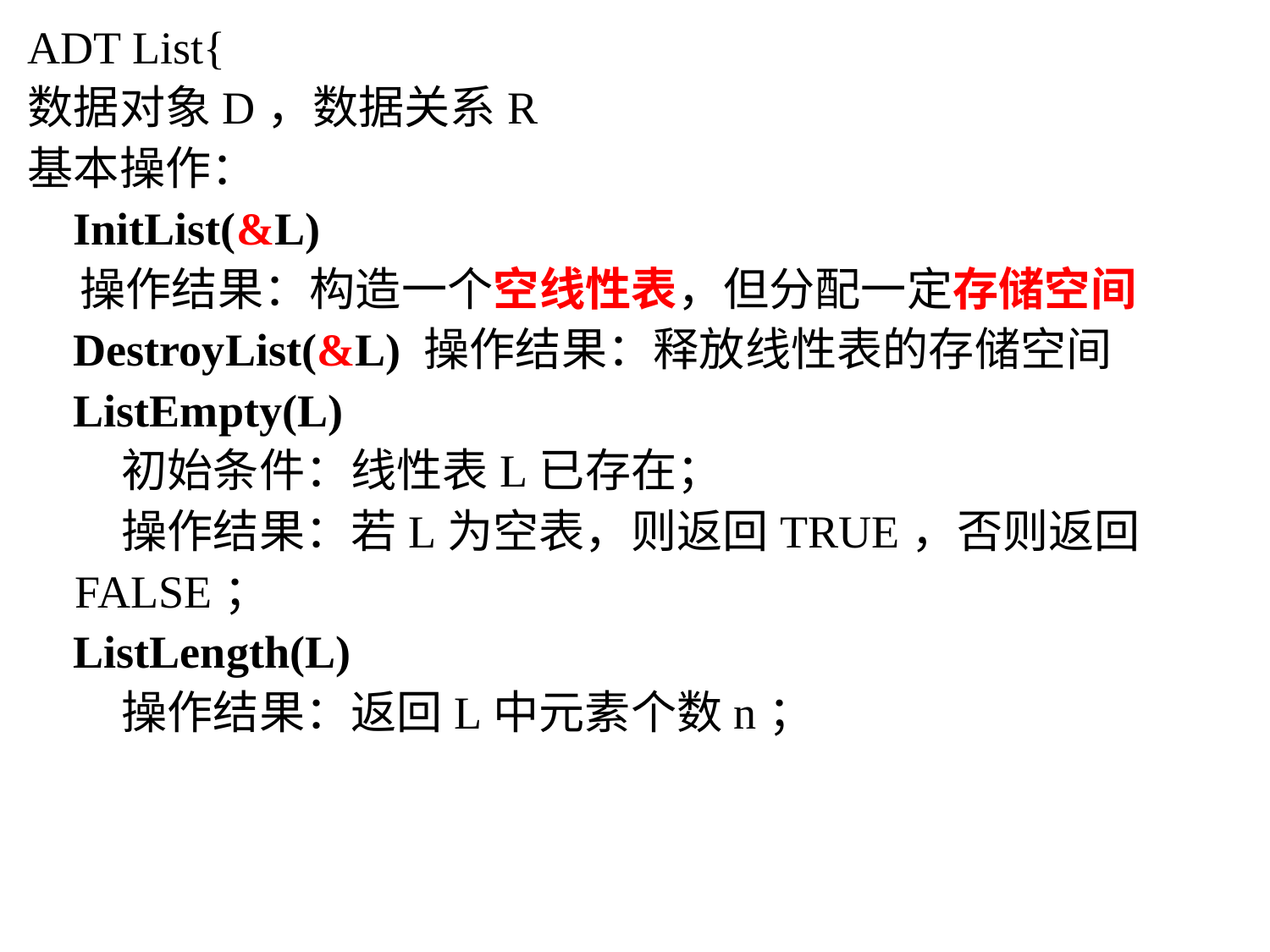

ADT List{
数据对象D，数据关系R
基本操作：
    InitList(&L)
    操作结果：构造一个空线性表，但分配一定存储空间
    DestroyList(&L) 操作结果：释放线性表的存储空间
    ListEmpty(L)
        初始条件：线性表L已存在；
        操作结果：若L为空表，则返回TRUE，否则返回FALSE；
    ListLength(L)
        操作结果：返回L中元素个数n；